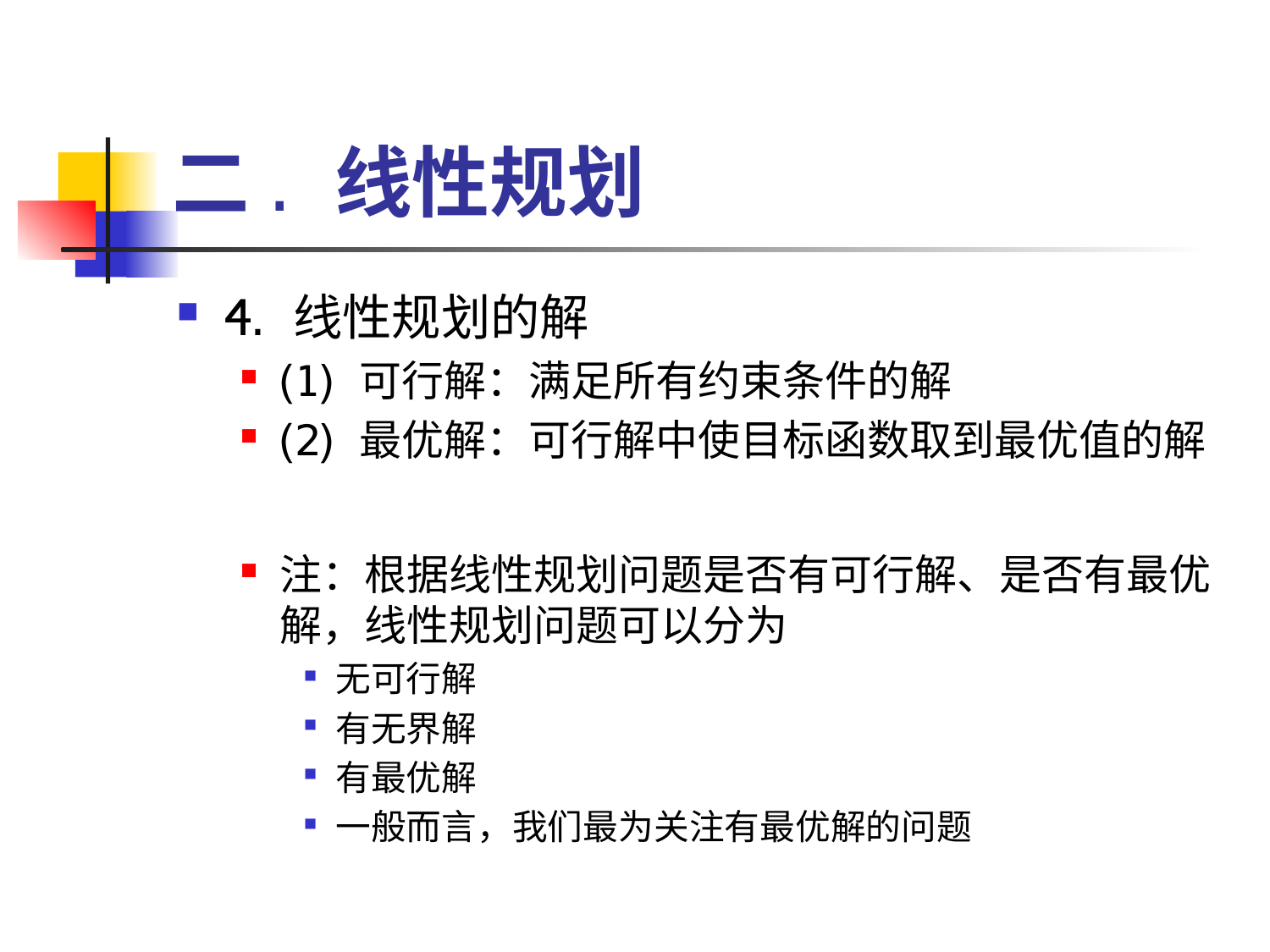

# 二. 线性规划
4. 线性规划的解
(1) 可行解：满足所有约束条件的解
(2) 最优解：可行解中使目标函数取到最优值的解

注：根据线性规划问题是否有可行解、是否有最优解，线性规划问题可以分为
无可行解
有无界解
有最优解
一般而言，我们最为关注有最优解的问题